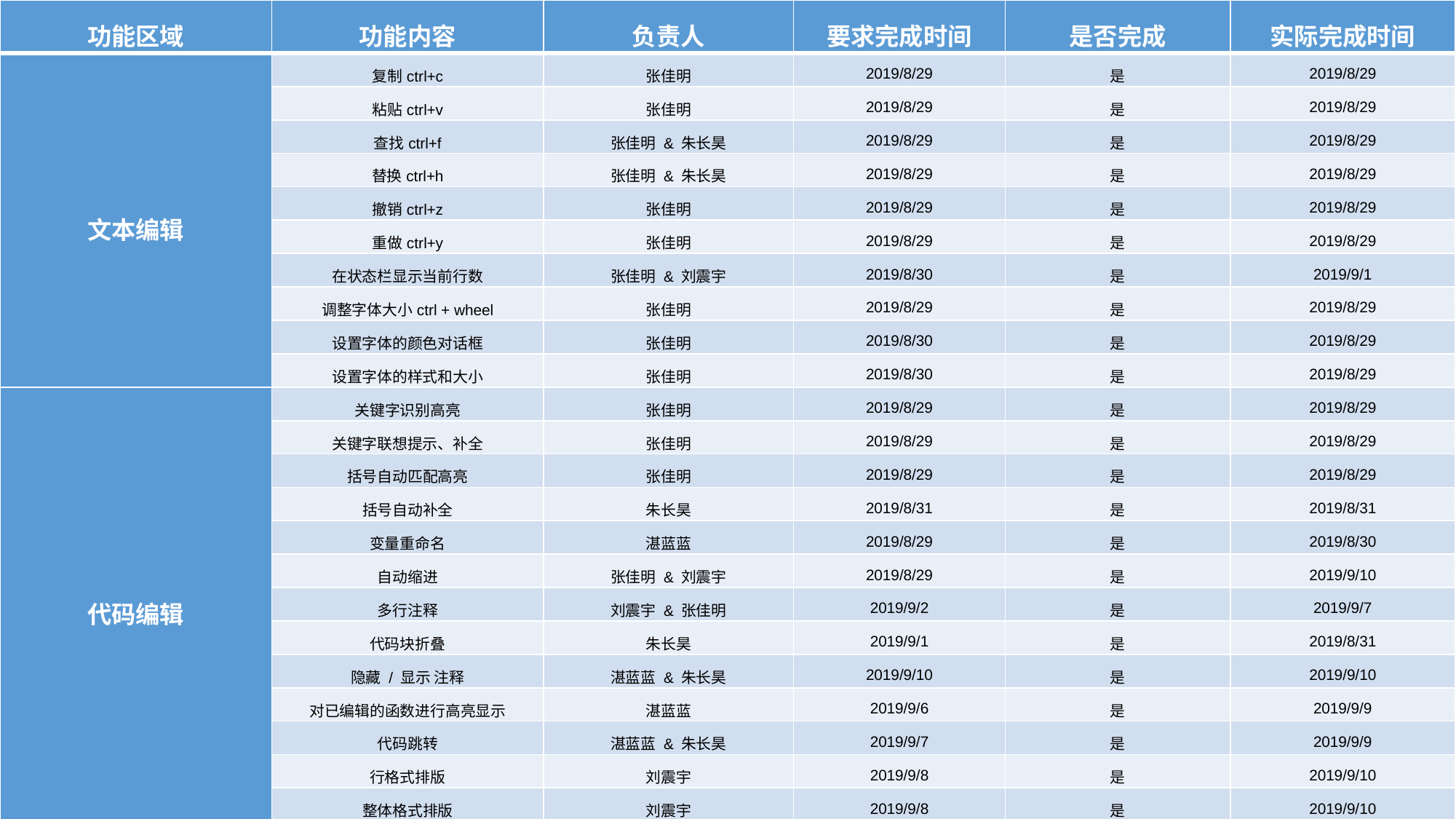

| 功能区域 | 功能内容 | 负责人 | 要求完成时间 | 是否完成 | 实际完成时间 |
| --- | --- | --- | --- | --- | --- |
| 文本编辑 | 复制ctrl+c | 张佳明 | 2019/8/29 | 是 | 2019/8/29 |
|  | 粘贴ctrl+v | 张佳明 | 2019/8/29 | 是 | 2019/8/29 |
|  | 查找ctrl+f | 张佳明 & 朱长昊 | 2019/8/29 | 是 | 2019/8/29 |
|  | 替换ctrl+h | 张佳明 & 朱长昊 | 2019/8/29 | 是 | 2019/8/29 |
|  | 撤销ctrl+z | 张佳明 | 2019/8/29 | 是 | 2019/8/29 |
|  | 重做ctrl+y | 张佳明 | 2019/8/29 | 是 | 2019/8/29 |
|  | 在状态栏显示当前行数 | 张佳明 & 刘震宇 | 2019/8/30 | 是 | 2019/9/1 |
|  | 调整字体大小ctrl + wheel | 张佳明 | 2019/8/29 | 是 | 2019/8/29 |
|  | 设置字体的颜色对话框 | 张佳明 | 2019/8/30 | 是 | 2019/8/29 |
|  | 设置字体的样式和大小 | 张佳明 | 2019/8/30 | 是 | 2019/8/29 |
| 代码编辑 | 关键字识别高亮 | 张佳明 | 2019/8/29 | 是 | 2019/8/29 |
|  | 关键字联想提示、补全 | 张佳明 | 2019/8/29 | 是 | 2019/8/29 |
|  | 括号自动匹配高亮 | 张佳明 | 2019/8/29 | 是 | 2019/8/29 |
|  | 括号自动补全 | 朱长昊 | 2019/8/31 | 是 | 2019/8/31 |
|  | 变量重命名 | 湛蓝蓝 | 2019/8/29 | 是 | 2019/8/30 |
|  | 自动缩进 | 张佳明 & 刘震宇 | 2019/8/29 | 是 | 2019/9/10 |
|  | 多行注释 | 刘震宇 & 张佳明 | 2019/9/2 | 是 | 2019/9/7 |
|  | 代码块折叠 | 朱长昊 | 2019/9/1 | 是 | 2019/8/31 |
|  | 隐藏 / 显示 注释 | 湛蓝蓝 & 朱长昊 | 2019/9/10 | 是 | 2019/9/10 |
|  | 对已编辑的函数进行高亮显示 | 湛蓝蓝 | 2019/9/6 | 是 | 2019/9/9 |
|  | 代码跳转 | 湛蓝蓝 & 朱长昊 | 2019/9/7 | 是 | 2019/9/9 |
|  | 行格式排版 | 刘震宇 | 2019/9/8 | 是 | 2019/9/10 |
|  | 整体格式排版 | 刘震宇 | 2019/9/8 | 是 | 2019/9/10 |
| 代码运行 | 通过gcc对当前文件编译 | 张佳明 | 2019/8/29 | 是 | 2019/8/29 |
|  | 通过gcc对当前文件运行 | 张佳明 | 2019/8/29 | 是 | 2019/8/29 |
|  | 通过gcc实现多文件编译 | 张佳明 & 刘震宇 | 2019/9/7 | 是 | 2019/9/7 |
|  | 通过gcc实现项目运行 | 张佳明 | 2019/9/7 | 是 | 2019/9/7 |
|  | 在控制台显示编译结果 | 张佳明 | 2019/8/29 | 是 | 2019/8/29 |
|  | 通过gdb对当前文件调试 | 朱长昊 | 2019/9/8 | 是 | 2019/9/9 |
| 文件管理 | 新建文件 | 张佳明 | 2019/8/29 | 是 | 2019/8/29 |
|  | 打开文件 | 张佳明 | 2019/8/29 | 是 | 2019/8/29 |
|  | 打开文件夹 | 张佳明 | 2019/9/6 | 是 | 2019/9/6 |
|  | 保存文件 | 张佳明 | 2019/8/29 | 是 | 2019/8/29 |
|  | 另存为文件 | 张佳明 | 2019/8/29 | 是 | 2019/8/29 |
|  | 多文件编辑(打开新窗口&&左侧的属性管理) | 张佳明 | 2019/9/6 | 是 | 2019/9/6 |
|  | 树形文件管理(点击可扩展式) | 张佳明 | 2019/9/6 | 是 | 2019/9/6 |
| 项目 | 更改布局 | 张佳明 | 2019/9/9 | 是 | 2019/9/9 |
|  | 设置图标 | 张佳明 | 2019/9/9 | 是 | 2019/9/9 |